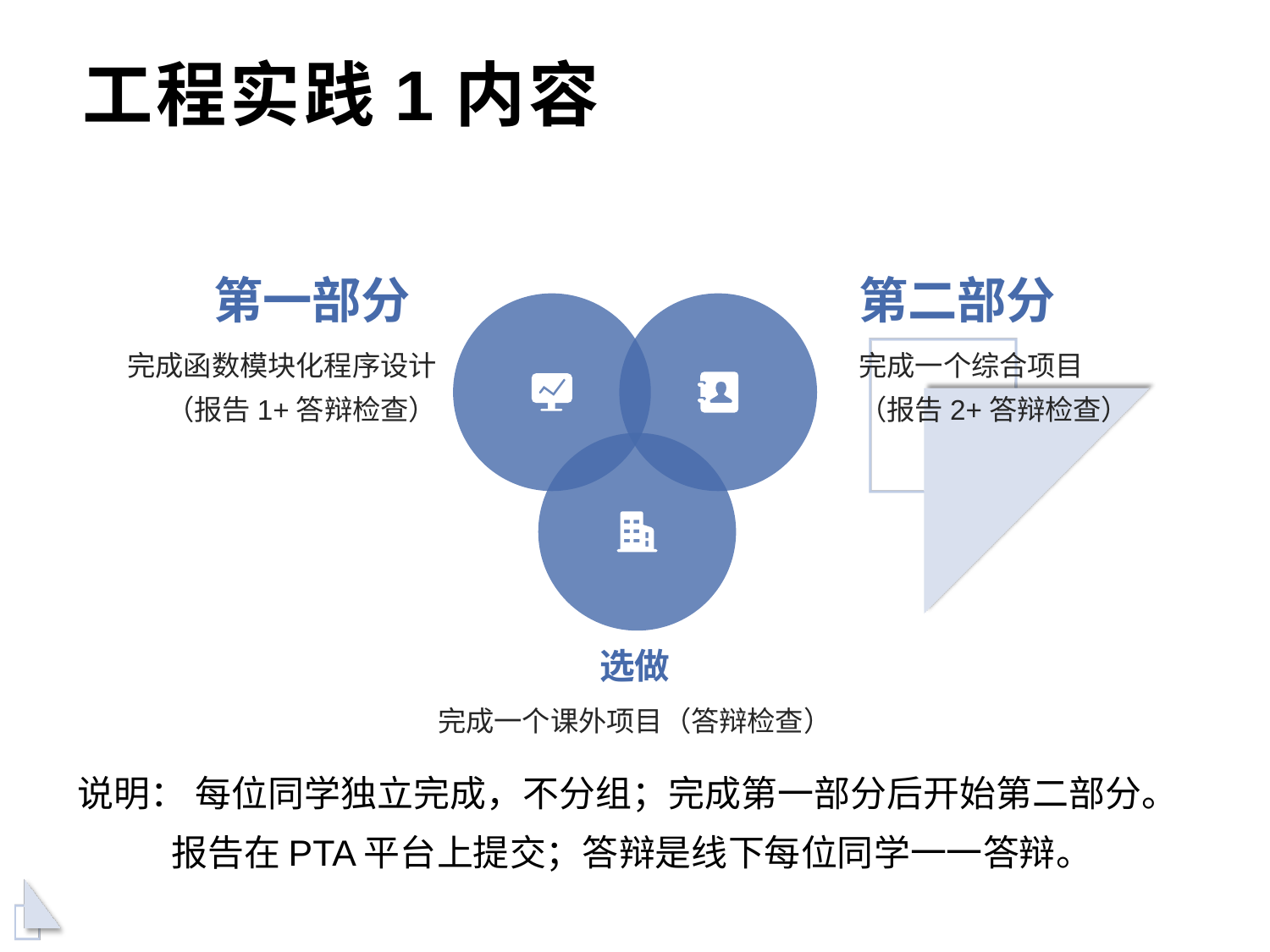

# 工程实践1内容
第一部分
第二部分

完成函数模块化程序设计
（报告1+答辩检查）
完成一个综合项目
（报告2+答辩检查）

选做
完成一个课外项目（答辩检查）
说明： 每位同学独立完成，不分组；完成第一部分后开始第二部分。
             报告在PTA平台上提交；答辩是线下每位同学一一答辩。
2